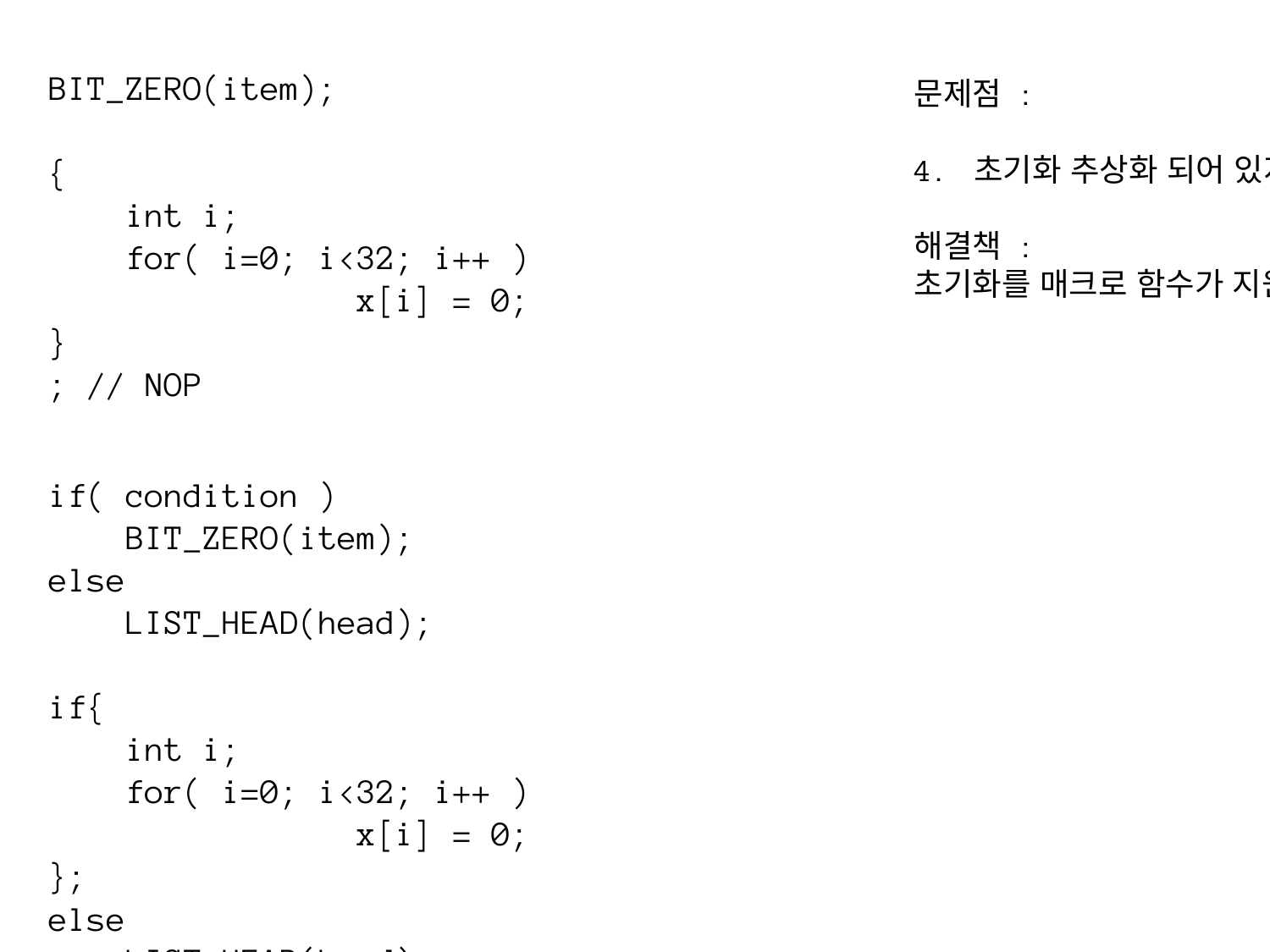

BIT_ZERO(item);

{
    int i;
    for( i=0; i<32; i++ )
                x[i] = 0;
}
; // NOP
문제점 :

4. 초기화 추상화 되어 있지 않다.

해결책 :
초기화를 매크로 함수가 지원하게 하자.
if( condition )
    BIT_ZERO(item);
else
    LIST_HEAD(head);

if{
    int i;
    for( i=0; i<32; i++ )
                x[i] = 0;
};
else
    LIST_HEAD(head);